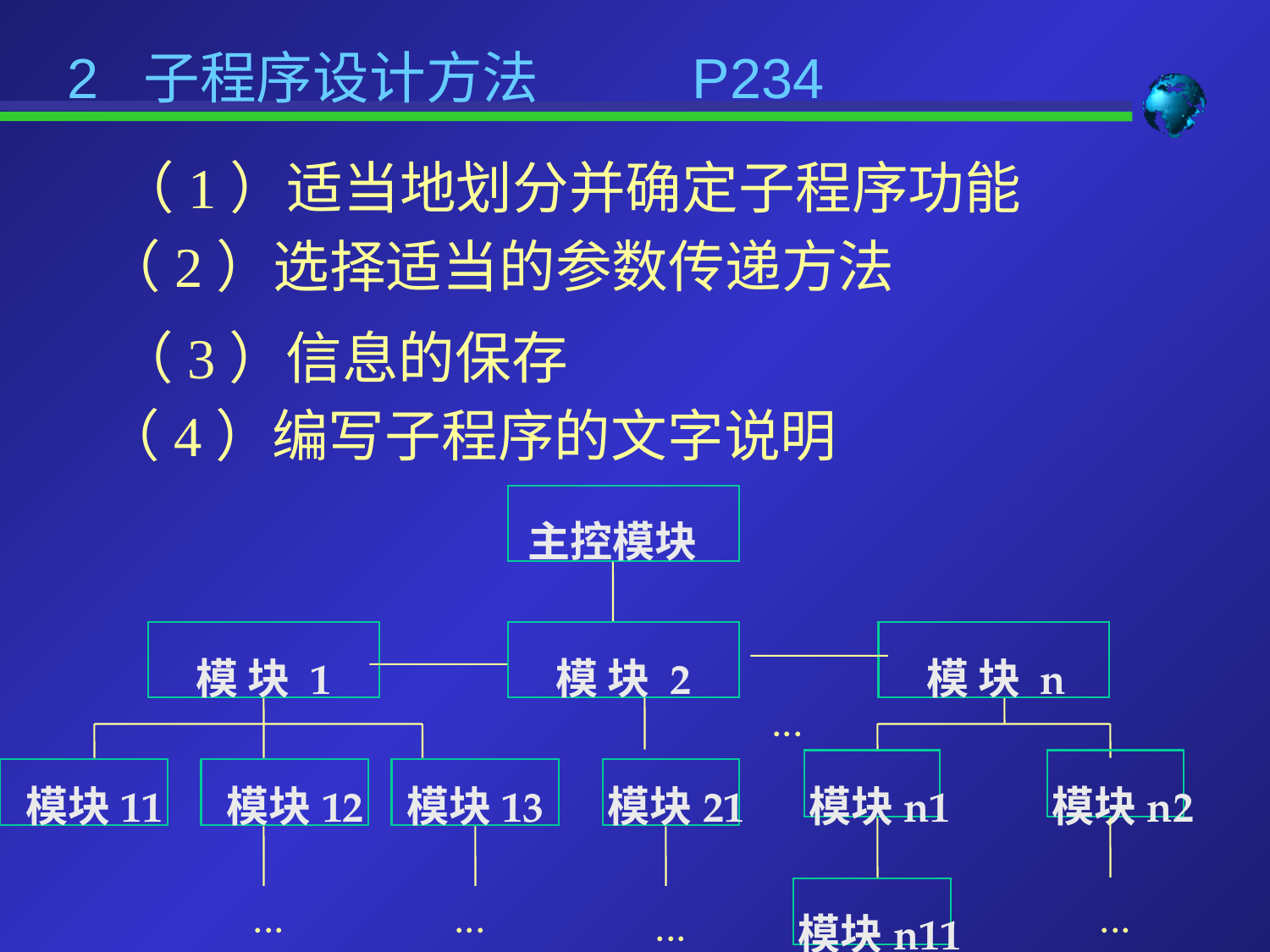

2  子程序设计方法           P234
（1）适当地划分并确定子程序功能
（2）选择适当的参数传递方法
（3）信息的保存
（4）编写子程序的文字说明

主控模块

模 块 1
模 块 2
模 块 n

...

模块11
模块12
模块13
模块21
模块n1
模块n2

...
...
...
...
模块n11
57